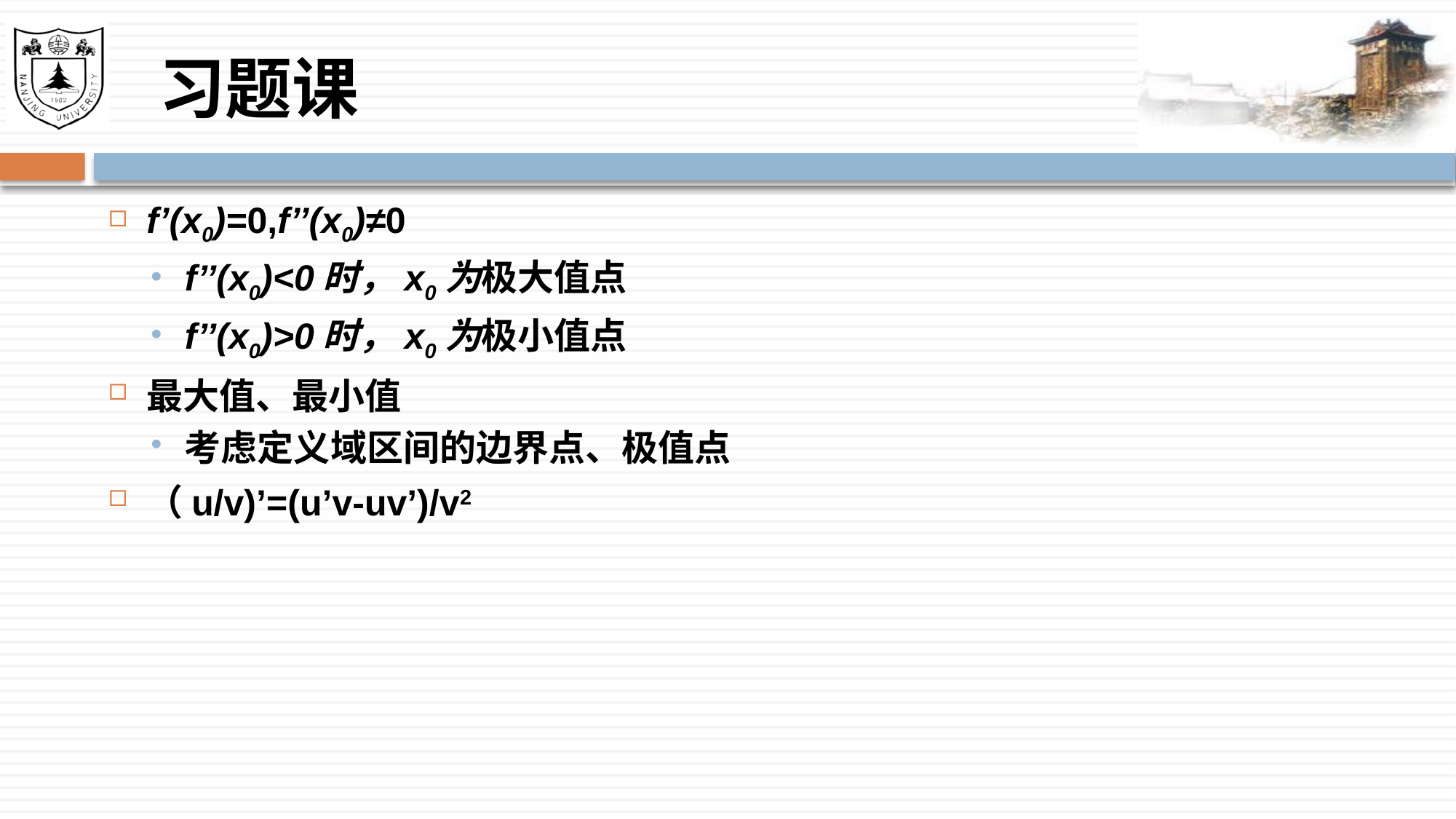

# 习题课
f’(x0)=0,f’’(x0)≠0
f’’(x0)<0时，x0为极大值点
f’’(x0)>0时，x0为极小值点
最大值、最小值
考虑定义域区间的边界点、极值点
（u/v)’=(u’v-uv’)/v2